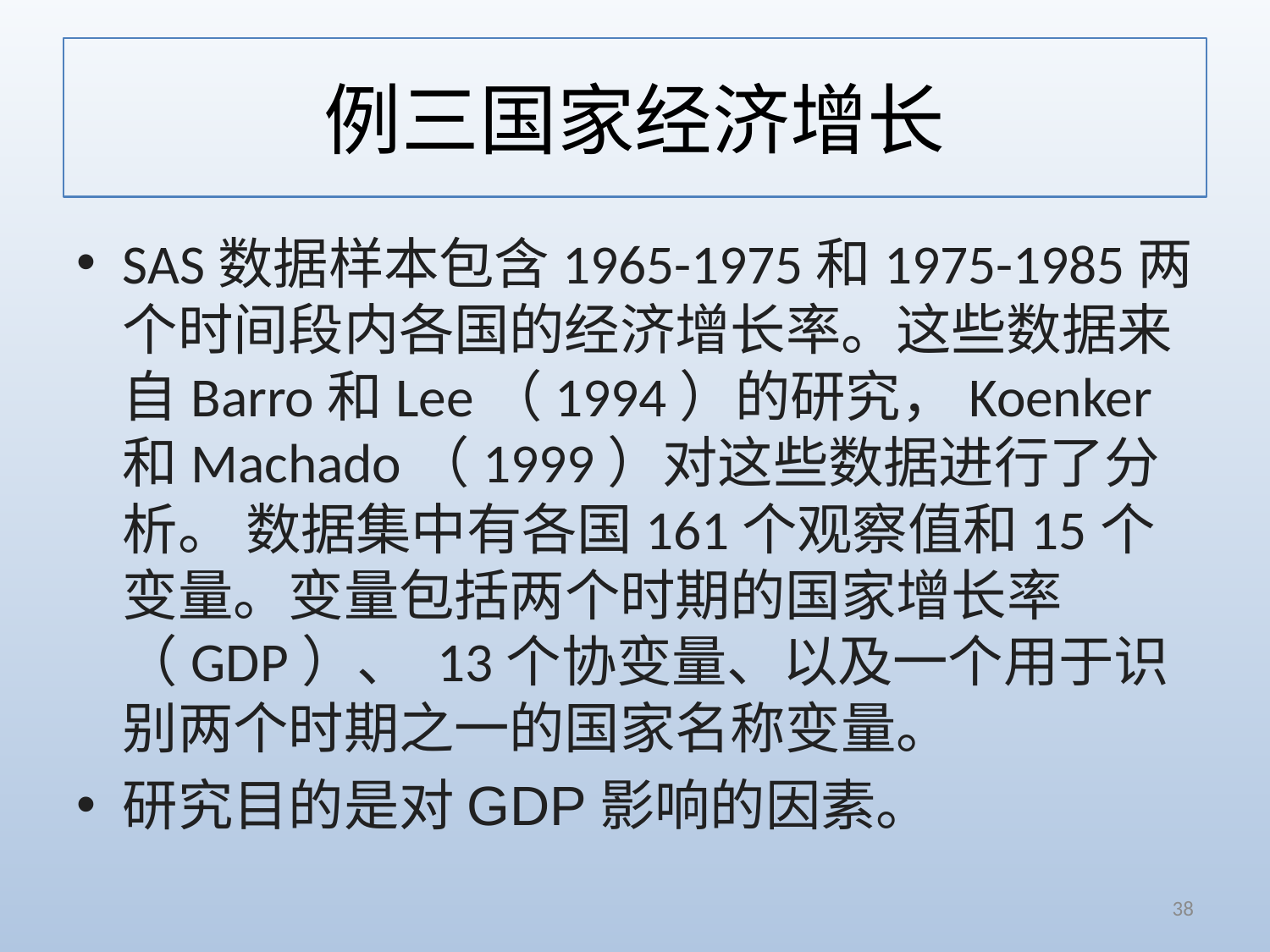

# 例三国家经济增长
SAS数据样本包含1965-1975和1975-1985两个时间段内各国的经济增长率。这些数据来自Barro和Lee（1994）的研究，Koenker和Machado（1999）对这些数据进行了分析。 数据集中有各国161个观察值和15个变量。变量包括两个时期的国家增长率（GDP）、 13个协变量、以及一个用于识别两个时期之一的国家名称变量。
研究目的是对GDP影响的因素。
38